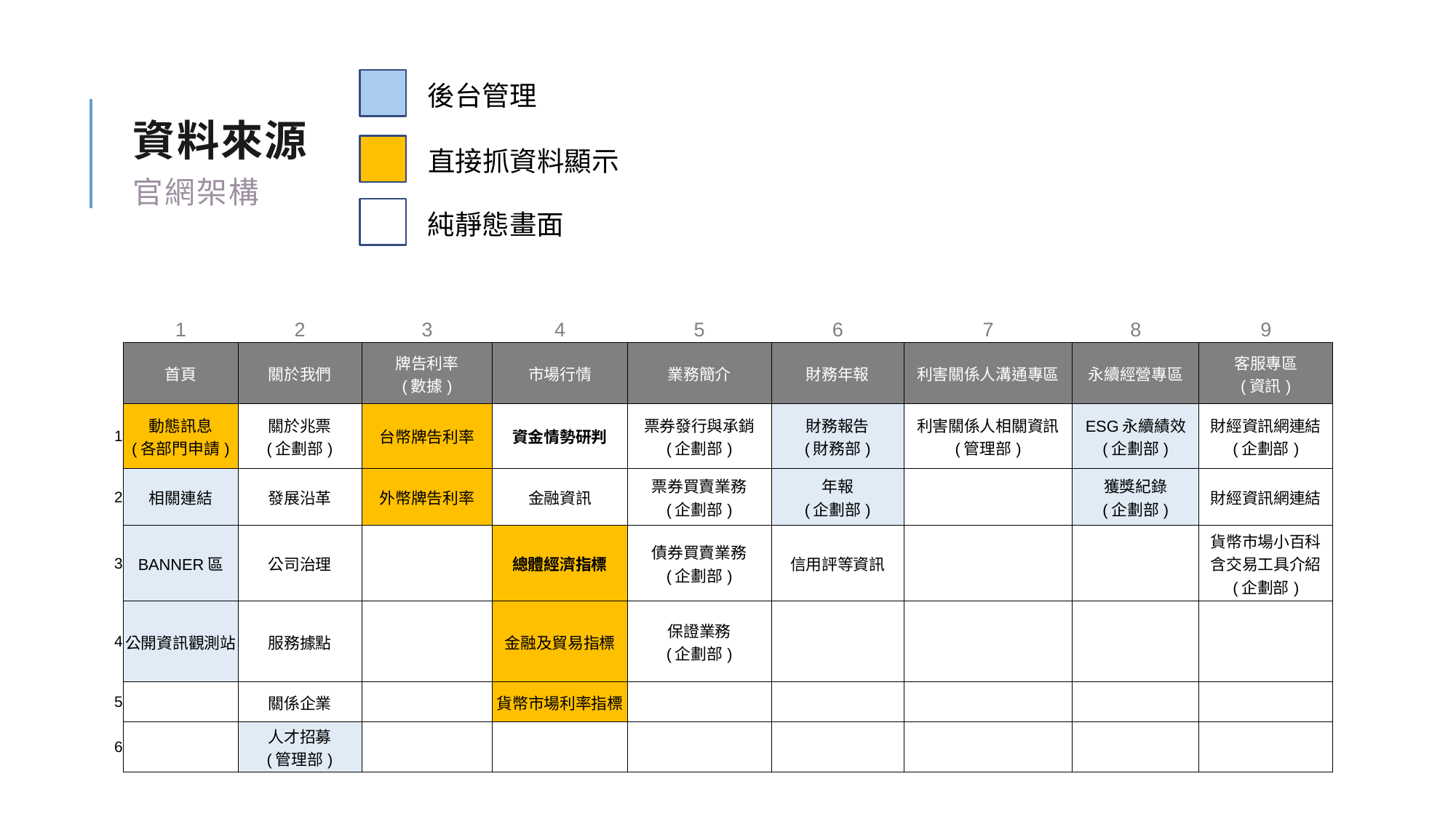

# 資料來源 官網架構

後台管理

直接抓資料顯示

純靜態畫面
|  | 1 | 2 | 3 | 4 | 5 | 6 | 7 | 8 | 9 |
| --- | --- | --- | --- | --- | --- | --- | --- | --- | --- |
|  | 首頁 | 關於我們 | 牌告利率 (數據) | 市場行情 | 業務簡介 | 財務年報 | 利害關係人溝通專區 | 永續經營專區 | 客服專區 (資訊) |
| 1 | 動態訊息 (各部門申請) | 關於兆票 (企劃部) | 台幣牌告利率 | 資金情勢研判 | 票券發行與承銷 (企劃部) | 財務報告 (財務部) | 利害關係人相關資訊 (管理部) | ESG永續績效 (企劃部) | 財經資訊網連結 (企劃部) |
| 2 | 相關連結 | 發展沿革 | 外幣牌告利率 | 金融資訊 | 票券買賣業務 (企劃部) | 年報 (企劃部) |  | 獲獎紀錄 (企劃部) | 財經資訊網連結 |
| 3 | BANNER區 | 公司治理 |  | 總體經濟指標 | 債券買賣業務 (企劃部) | 信用評等資訊 |  |  | 貨幣市場小百科 含交易工具介紹 (企劃部) |
| 4 | 公開資訊觀測站 | 服務據點 |  | 金融及貿易指標 | 保證業務 (企劃部) |  |  |  |  |
| 5 |  | 關係企業 |  | 貨幣市場利率指標 |  |  |  |  |  |
| 6 |  | 人才招募 (管理部) |  |  |  |  |  |  |  |